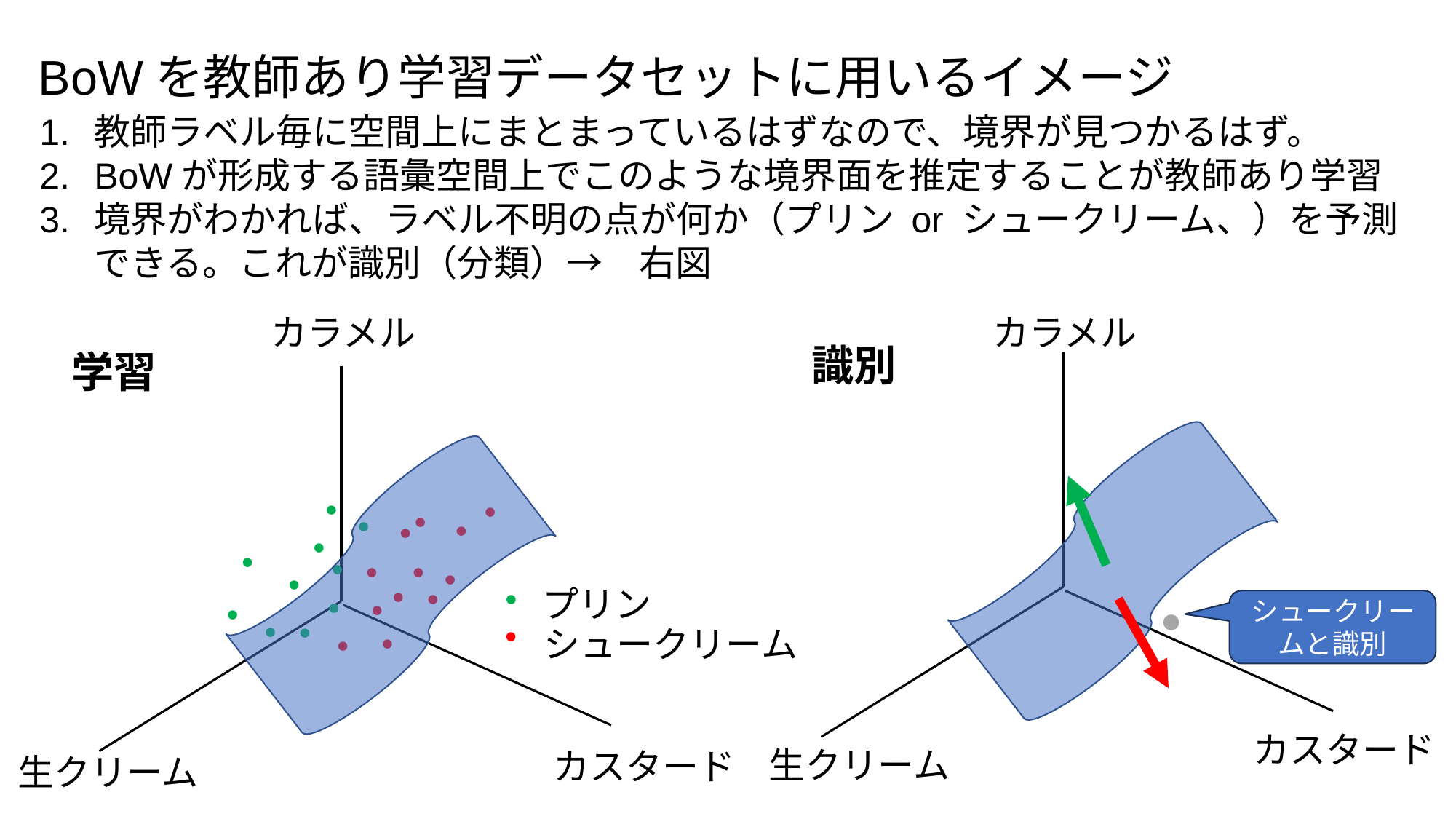

BoWを教師あり学習データセットに用いるイメージ
教師ラベル毎に空間上にまとまっているはずなので、境界が見つかるはず。
BoWが形成する語彙空間上でこのような境界面を推定することが教師あり学習
境界がわかれば、ラベル不明の点が何か（プリン or シュークリーム、）を予測できる。これが識別（分類）→　右図
カラメル
カラメル
識別
学習

●
●
●

●
●
●
●
●
●
●
●
●
●
プリン
●
●
●
シュークリームと識別
●
●
●
●
シュークリーム
●
●
●
●
●
カスタード
生クリーム
カスタード
生クリーム